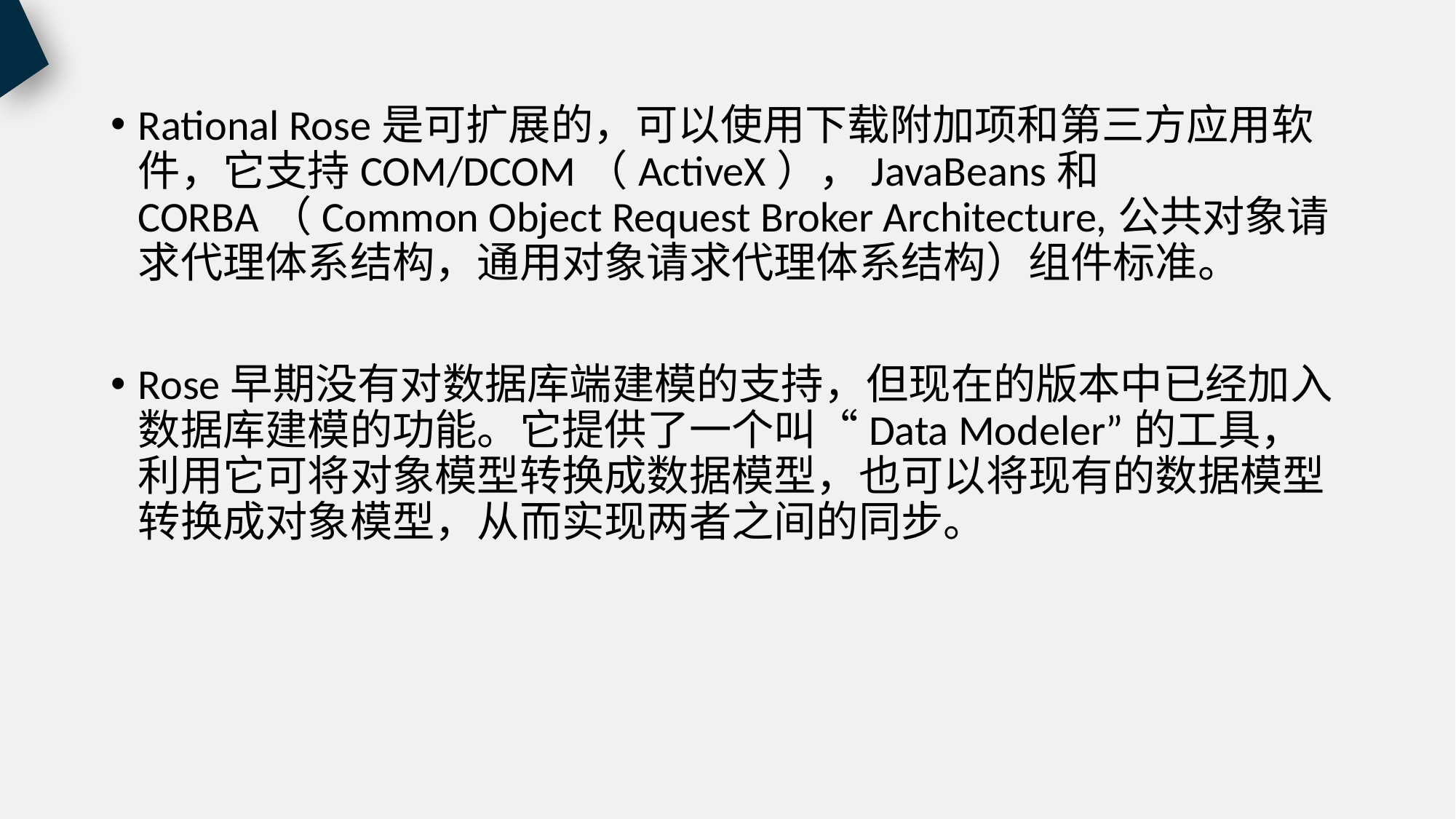

Rational Rose是可扩展的，可以使用下载附加项和第三方应用软件，它支持COM/DCOM（ActiveX），JavaBeans和CORBA（Common Object Request Broker Architecture,公共对象请求代理体系结构，通用对象请求代理体系结构）组件标准。

Rose早期没有对数据库端建模的支持，但现在的版本中已经加入数据库建模的功能。它提供了一个叫“Data Modeler”的工具，利用它可将对象模型转换成数据模型，也可以将现有的数据模型转换成对象模型，从而实现两者之间的同步。